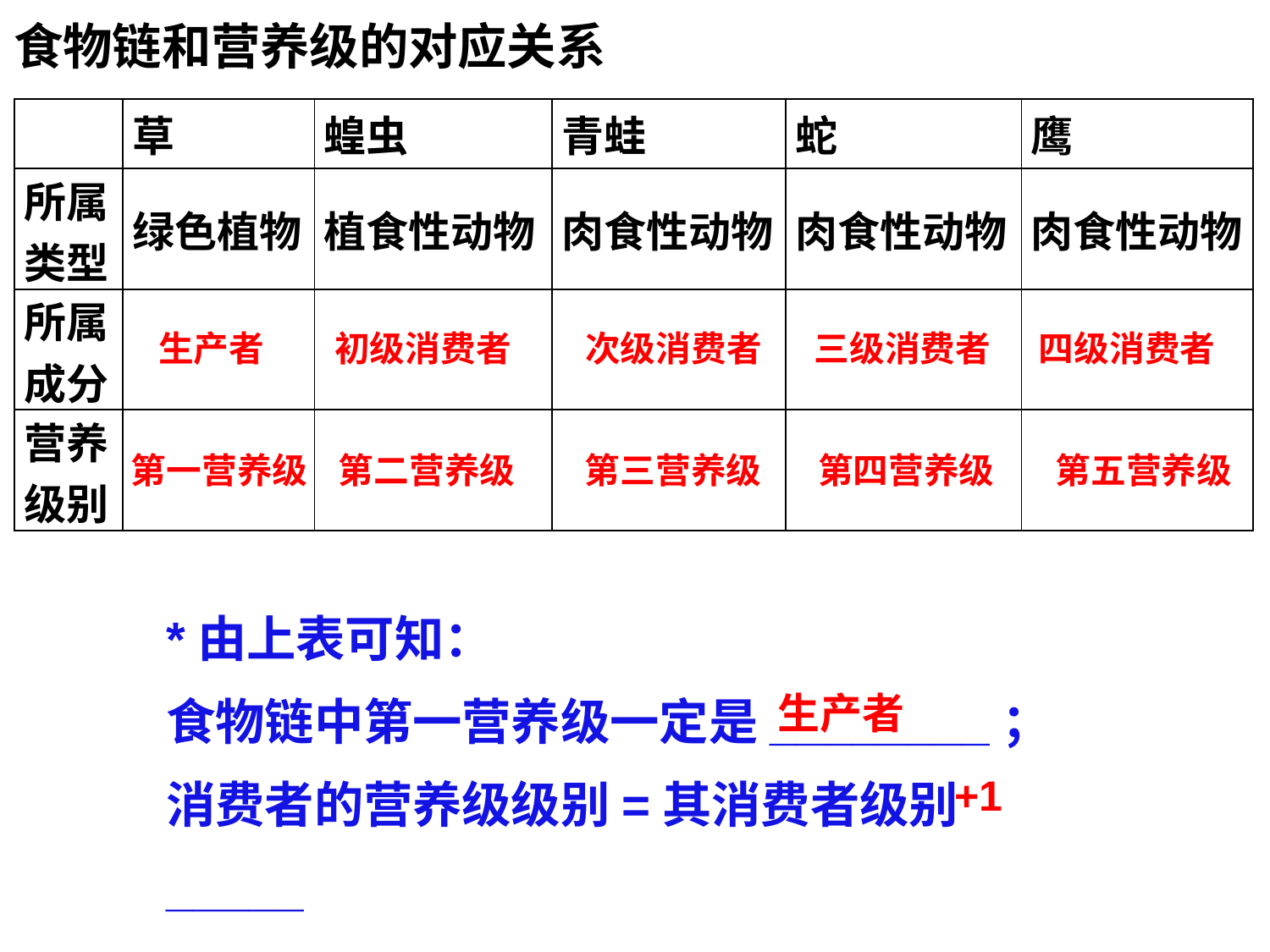

食物链和营养级的对应关系
|  | 草 | 蝗虫 | 青蛙 | 蛇 | 鹰 |
| --- | --- | --- | --- | --- | --- |
| 所属类型 | 绿色植物 | 植食性动物 | 肉食性动物 | 肉食性动物 | 肉食性动物 |
| 所属成分 |  |  |  |  |  |
| 营养级别 |  |  |  |  |  |
生产者
初级消费者
次级消费者
三级消费者
四级消费者
第一营养级
第三营养级
第四营养级
第五营养级
第二营养级
*由上表可知：
食物链中第一营养级一定是________；
消费者的营养级级别=其消费者级别_____
生产者
+1